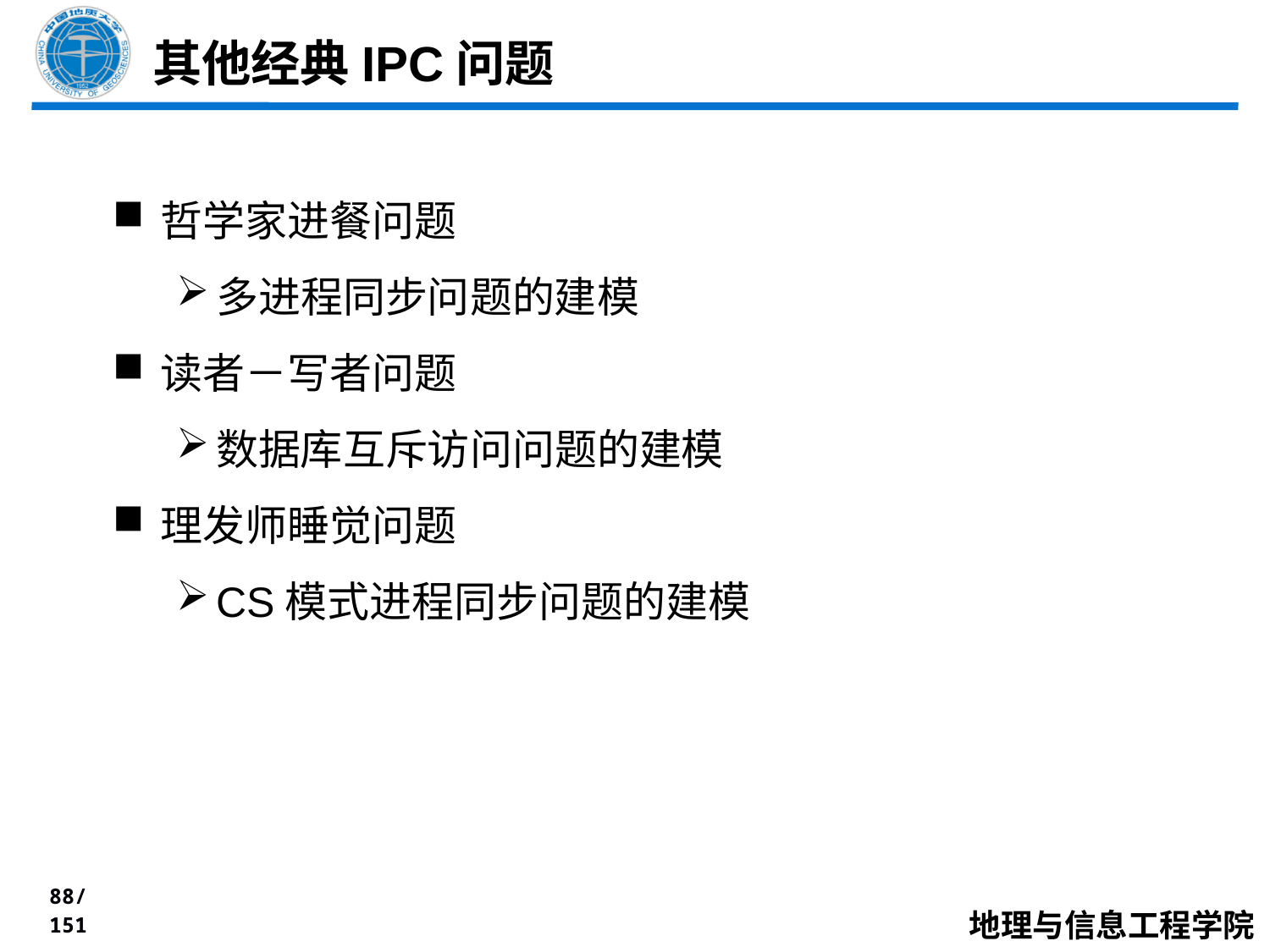

其他经典IPC问题
哲学家进餐问题
多进程同步问题的建模
读者－写者问题
数据库互斥访问问题的建模
理发师睡觉问题
CS模式进程同步问题的建模